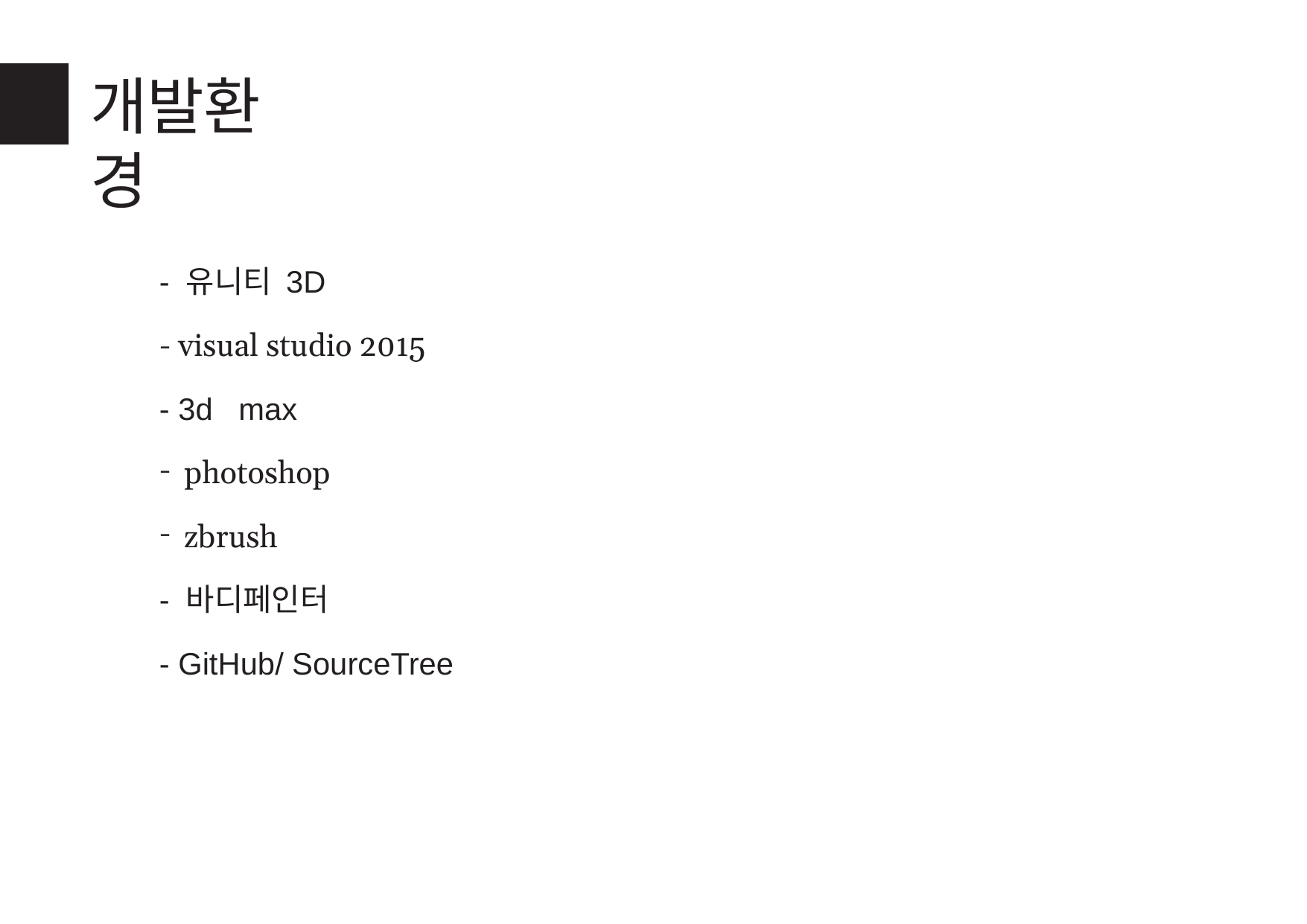

# 개발환경
- 유니티 3D
- visual studio 2015
- 3d   max
photoshop
zbrush
- 바디페인터
- GitHub/ SourceTree